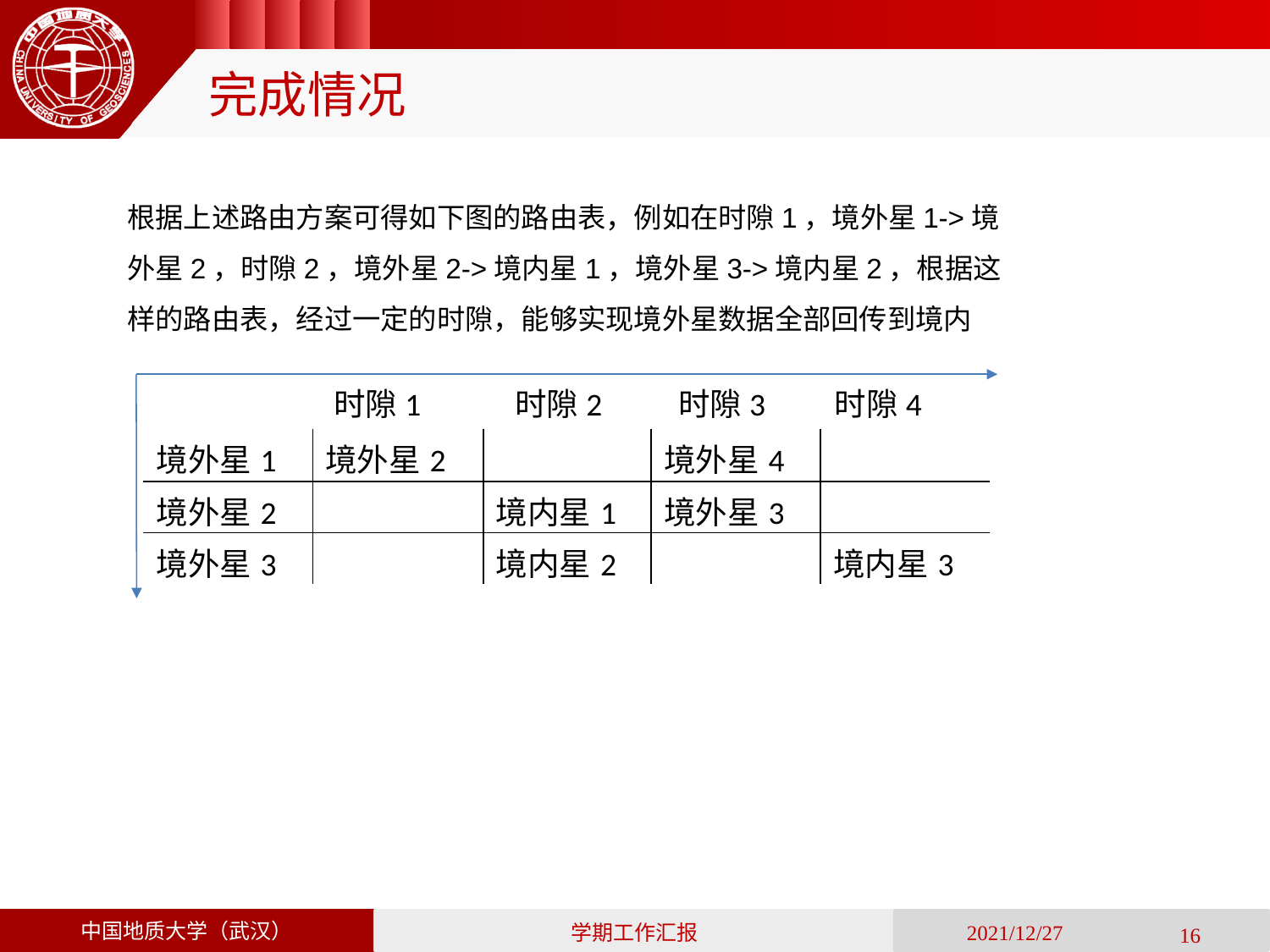

# 完成情况
根据上述路由方案可得如下图的路由表，例如在时隙1，境外星1->境外星2，时隙2，境外星2->境内星1，境外星3->境内星2，根据这样的路由表，经过一定的时隙，能够实现境外星数据全部回传到境内
    时隙1            时隙2	时隙3	   时隙4
| 境外星1 | 境外星2 |  | 境外星4 |  |
| --- | --- | --- | --- | --- |
| 境外星2 |  | 境内星1 | 境外星3 |  |
| 境外星3 |  | 境内星2 |  | 境内星3 |